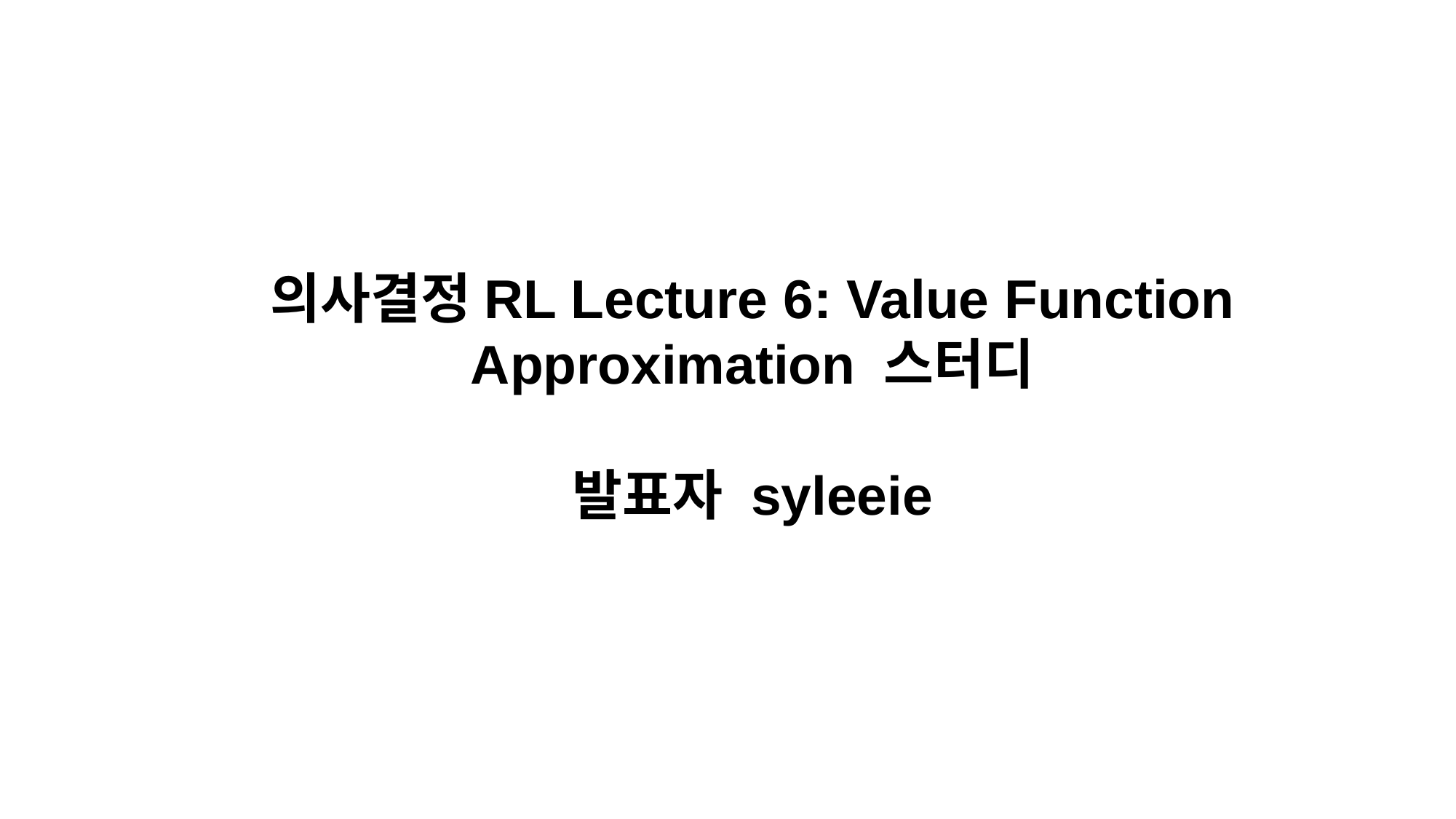

의사결정RL Lecture 6: Value Function Approximation 스터디

발표자 syleeie